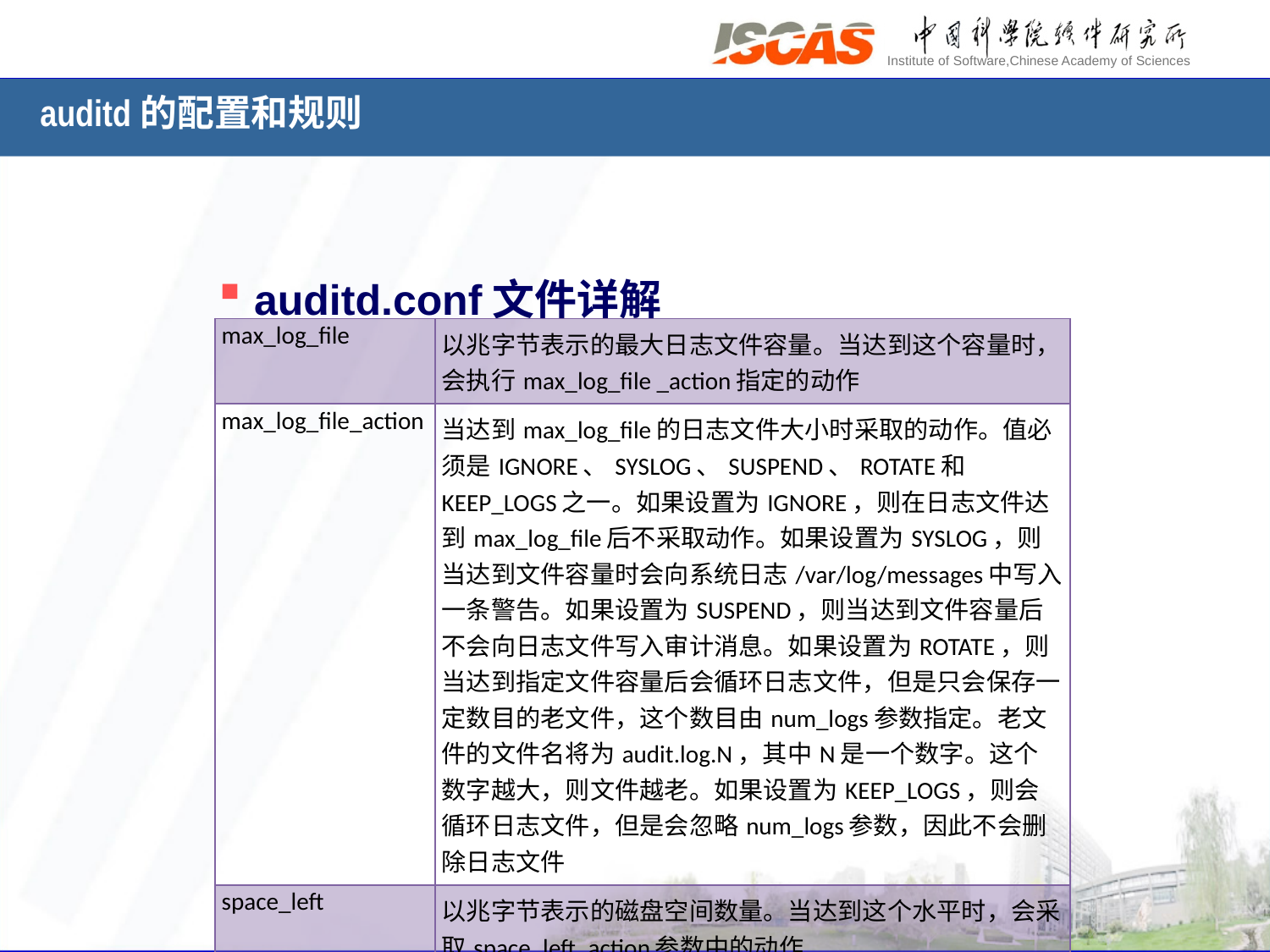

auditd的配置和规则
auditd.conf文件详解

| max\_log\_file | 以兆字节表示的最大日志文件容量。当达到这个容量时，会执行max\_log\_file \_action指定的动作 |
| --- | --- |
| max\_log\_file\_action | 当达到max\_log\_file的日志文件大小时采取的动作。值必须是IGNORE、SYSLOG、SUSPEND、ROTATE和KEEP\_LOGS之一。如果设置为IGNORE，则在日志文件达到max\_log\_file后不采取动作。如果设置为SYSLOG，则当达到文件容量时会向系统日志/var/log/messages中写入一条警告。如果设置为SUSPEND，则当达到文件容量后不会向日志文件写入审计消息。如果设置为ROTATE，则当达到指定文件容量后会循环日志文件，但是只会保存一定数目的老文件，这个数目由num\_logs参数指定。老文件的文件名将为audit.log.N，其中N是一个数字。这个数字越大，则文件越老。如果设置为KEEP\_LOGS，则会循环日志文件，但是会忽略num\_logs参数，因此不会删除日志文件 |
| space\_left | 以兆字节表示的磁盘空间数量。当达到这个水平时，会采取space\_left\_action参数中的动作 |